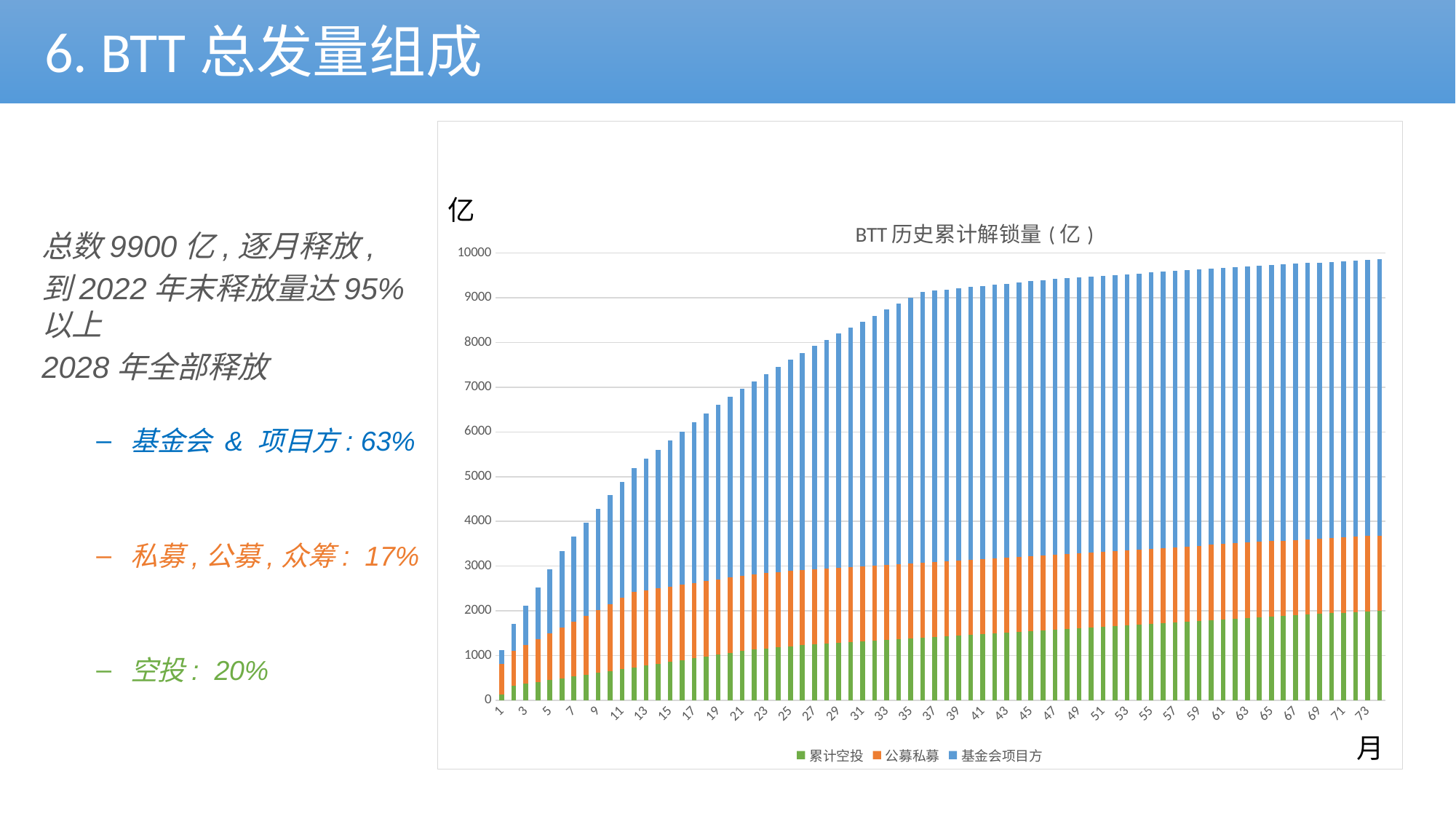

6. BTT总发量组成

### Chart: BTT历史累计解锁量(亿)

| Category | 累计空投 | 公募私募 | 基金会项目方 |
|---|---|---|---|
亿
总数9900亿,逐月释放,
到2022年末释放量达95%以上
2028年全部释放

基金会 & 项目方: 63%

私募,公募,众筹:  17%

空投:  20%

月